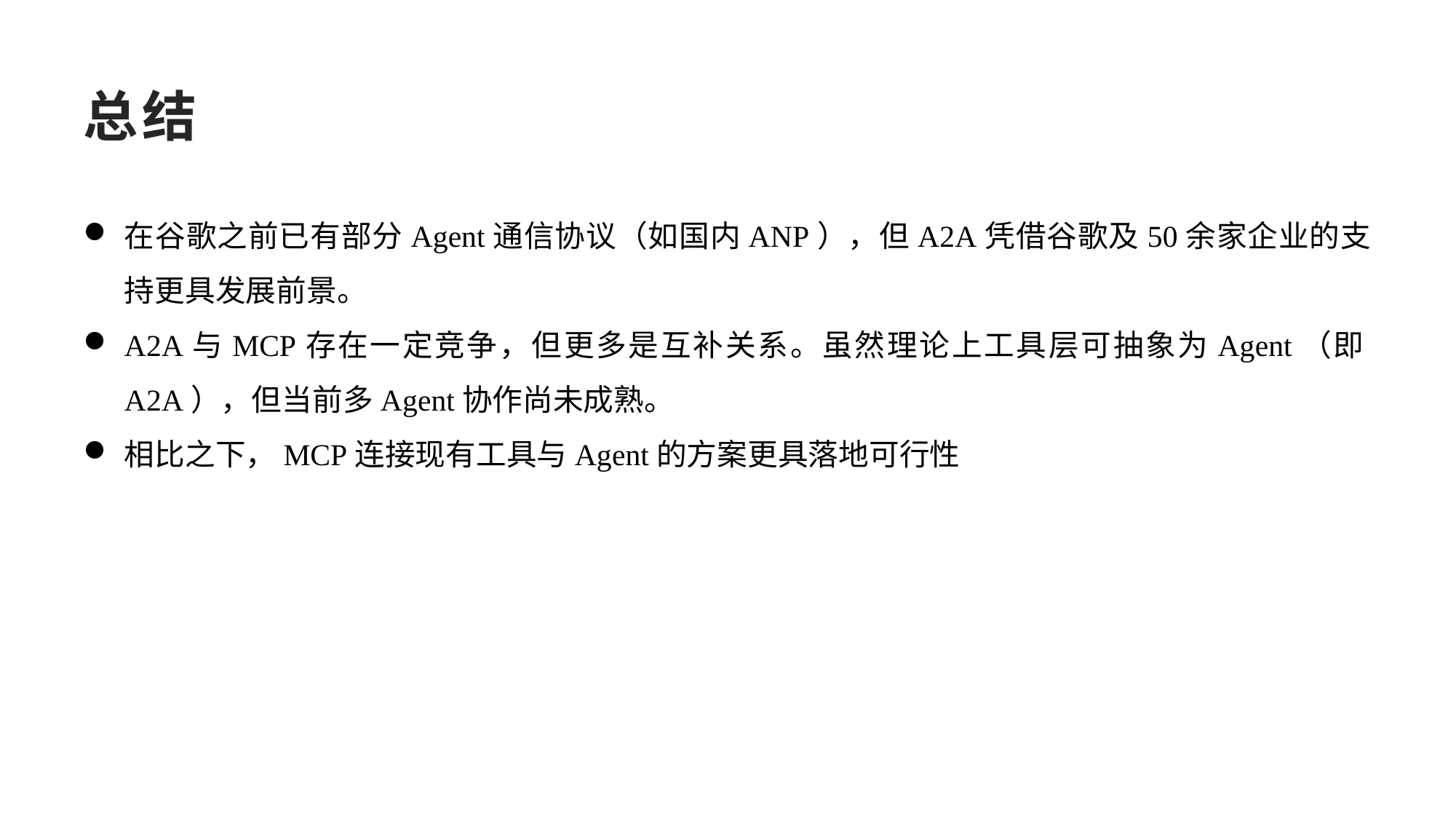

# 总结
在谷歌之前已有部分Agent通信协议（如国内ANP），但A2A凭借谷歌及50余家企业的支持更具发展前景。
A2A与MCP存在一定竞争，但更多是互补关系。虽然理论上工具层可抽象为Agent（即A2A），但当前多Agent协作尚未成熟。
相比之下，MCP连接现有工具与Agent的方案更具落地可行性